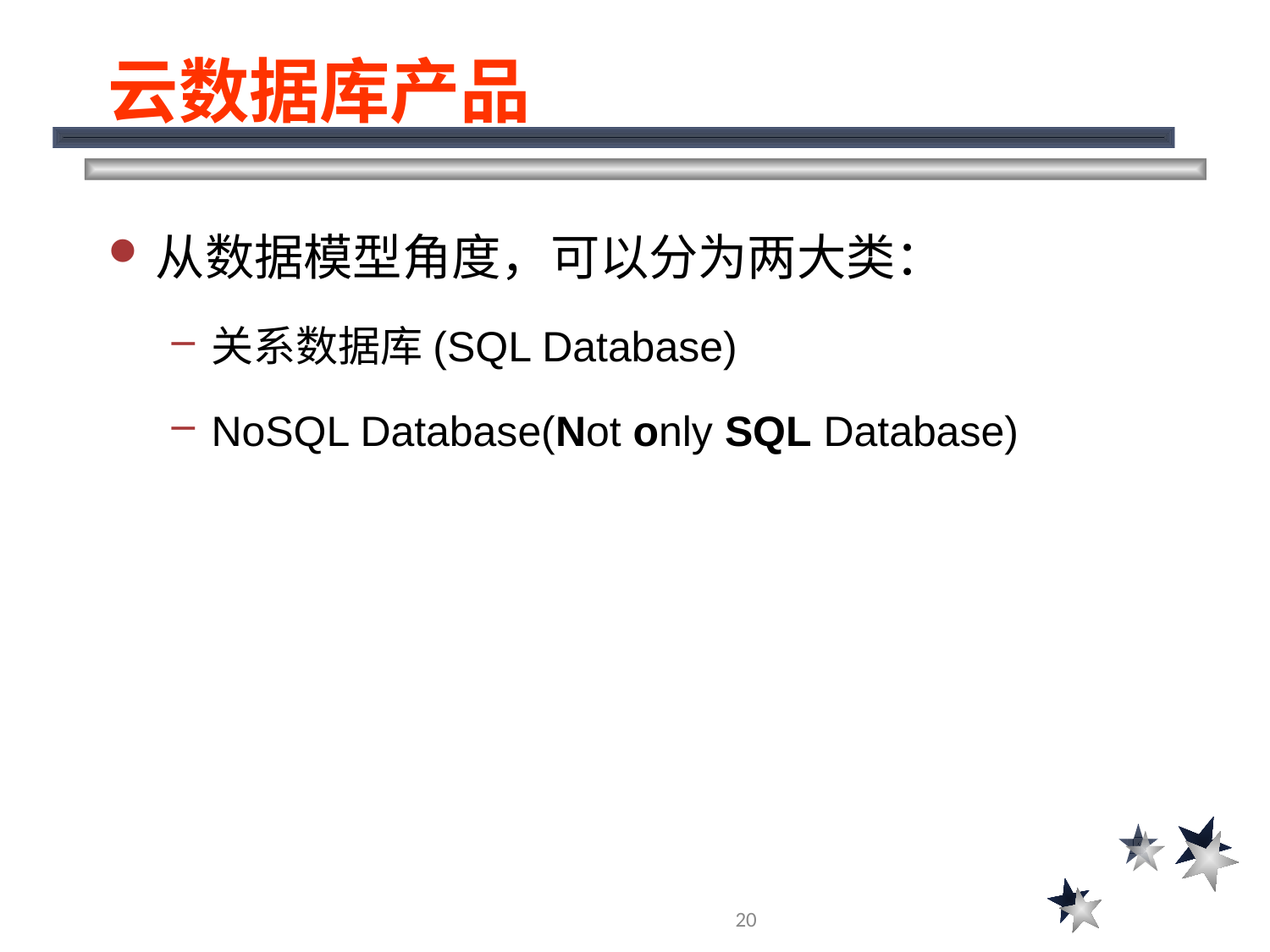

# 云数据库产品
从数据模型角度，可以分为两大类：
关系数据库(SQL Database)
NoSQL Database(Not only SQL Database)

20